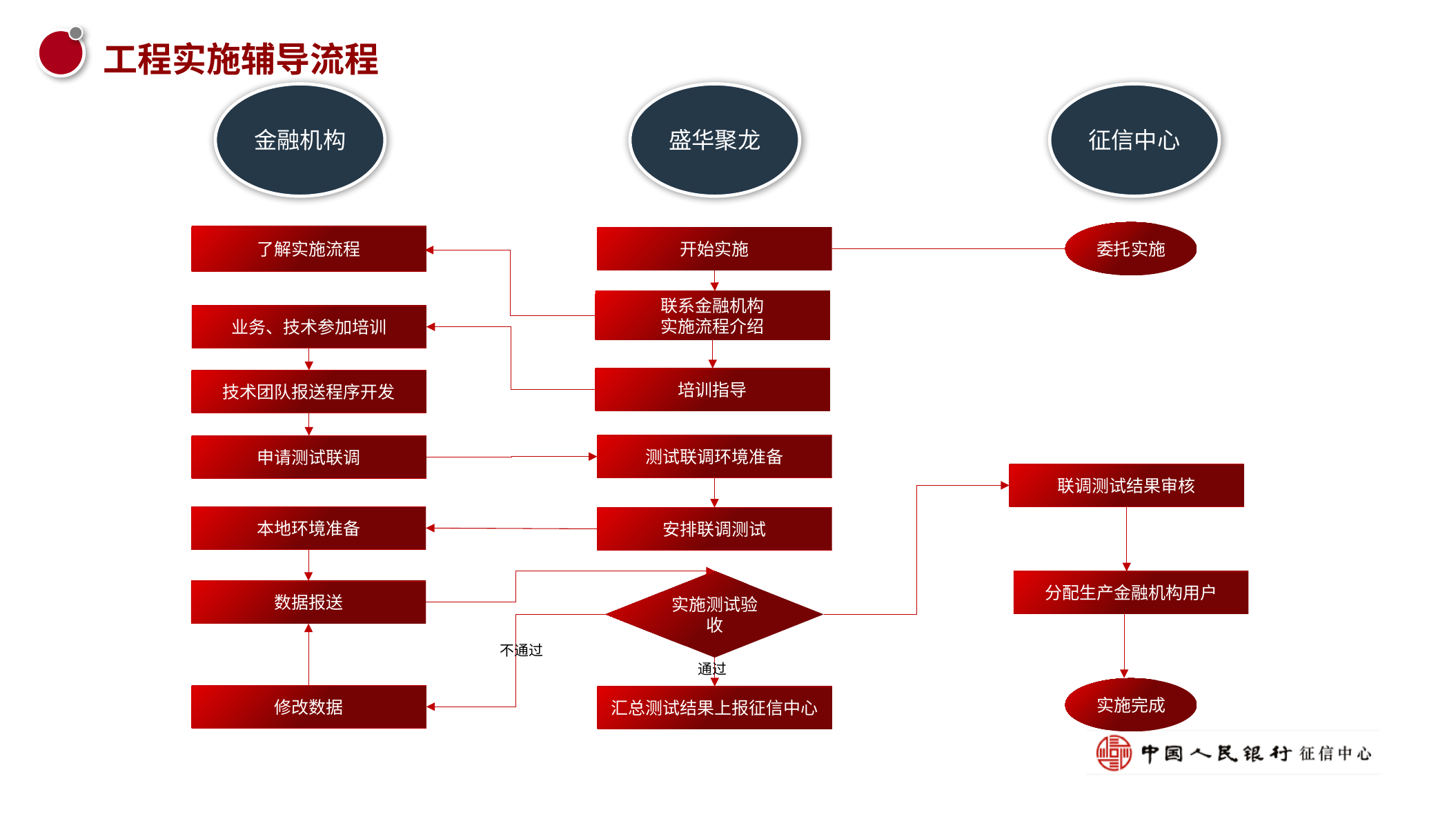

工程实施辅导流程

金融机构
盛华聚龙
征信中心
征信中心
盛华聚龙
委托实施
了解实施流程
开始实施
联系金融机构
实施流程介绍
业务、技术参加培训
培训指导
技术团队报送程序开发
测试联调环境准备
申请测试联调
联调测试结果审核
本地环境准备
安排联调测试
请在此加标题
实施测试验收
分配生产金融机构用户
数据报送
不通过
通过
实施完成
修改数据
汇总测试结果上报征信中心